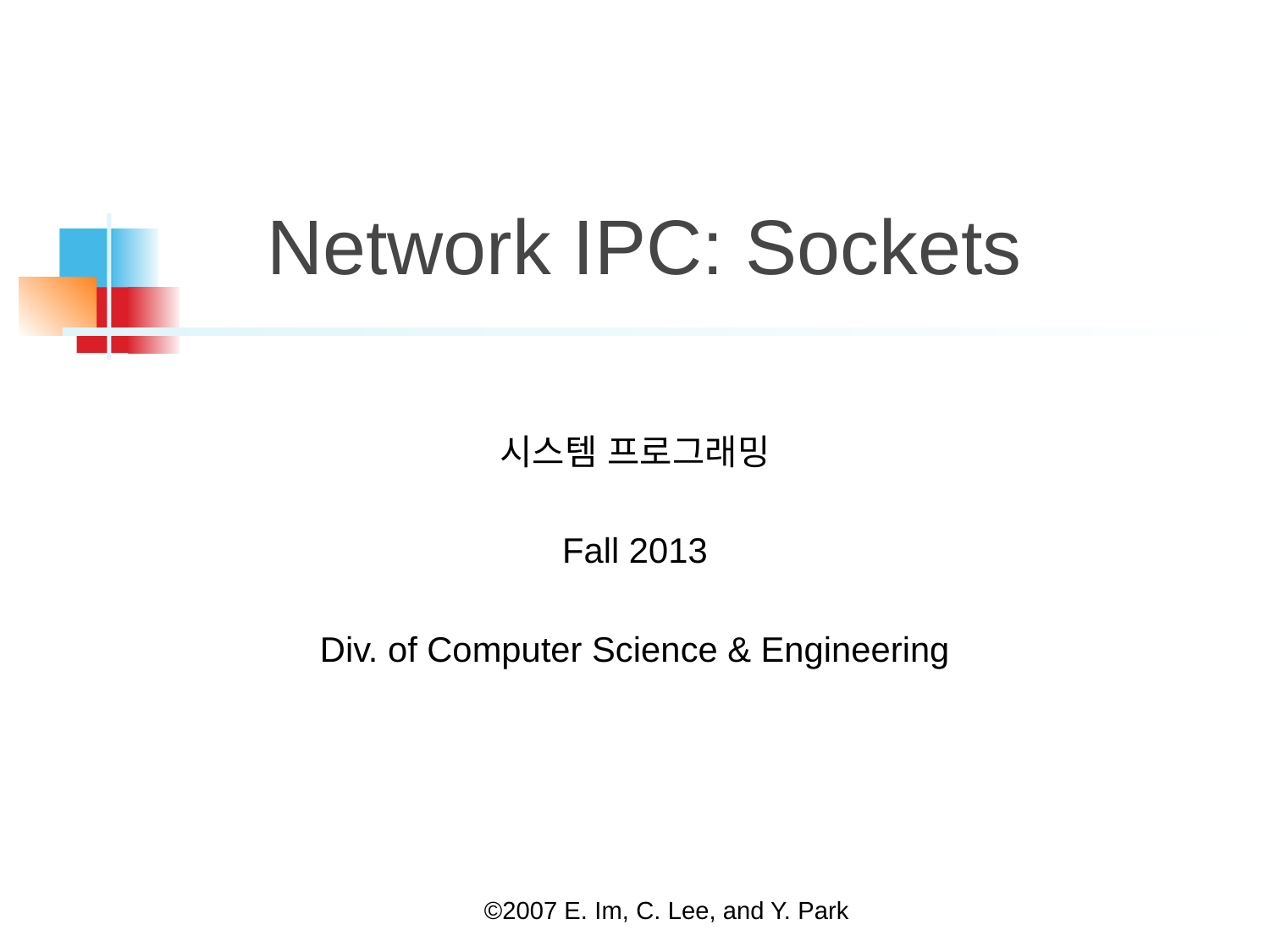

# Network IPC: Sockets
시스템 프로그래밍

Fall 2013

Div. of Computer Science & Engineering
©2007 E. Im, C. Lee, and Y. Park